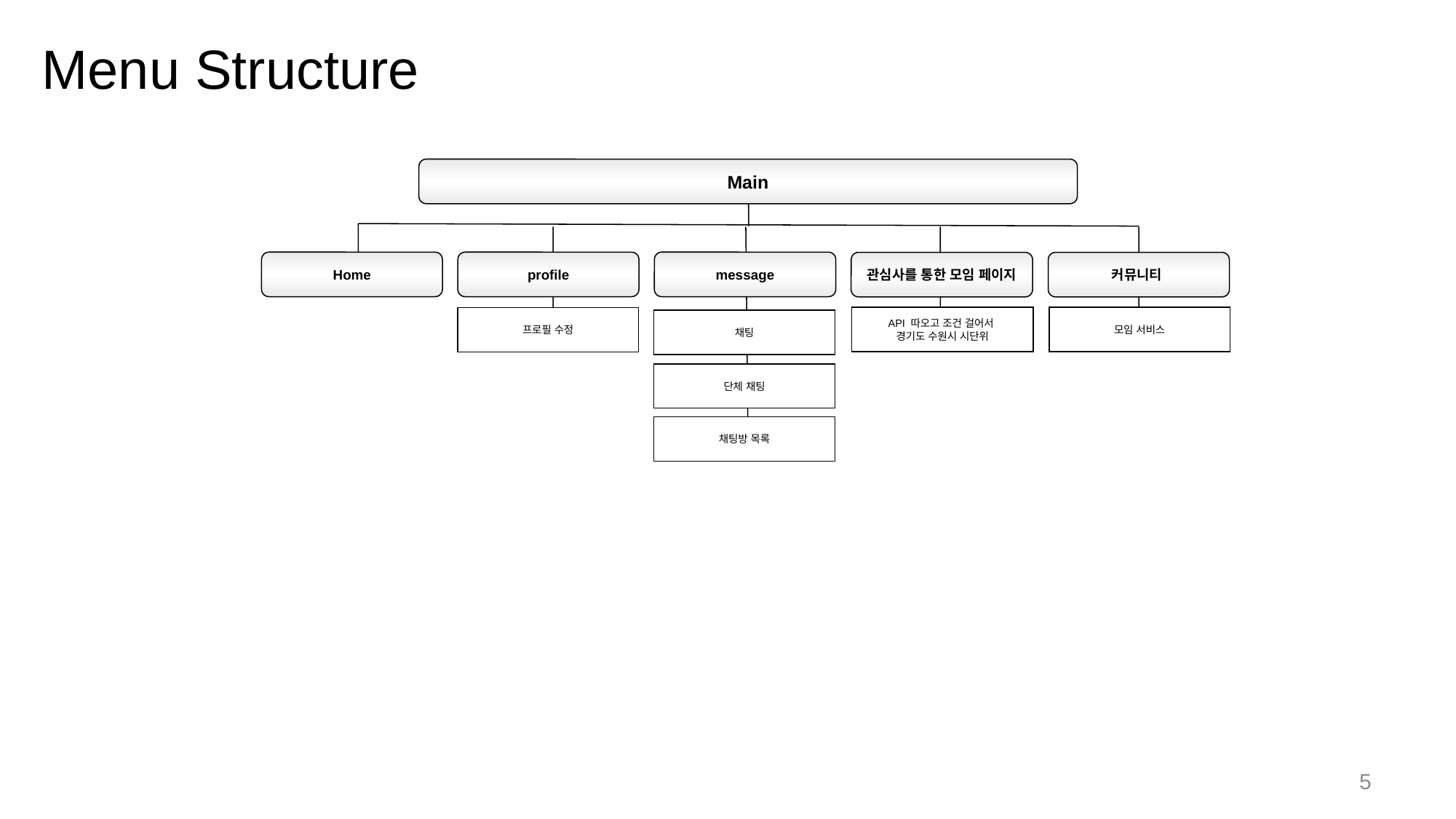

# Menu Structure
Main

Home
profile
message
관심사를 통한 모임 페이지
커뮤니티
API 따오고 조건 걸어서
경기도 수원시 시단위
모임 서비스
프로필 수정
채팅
단체 채팅
채팅방 목록
5